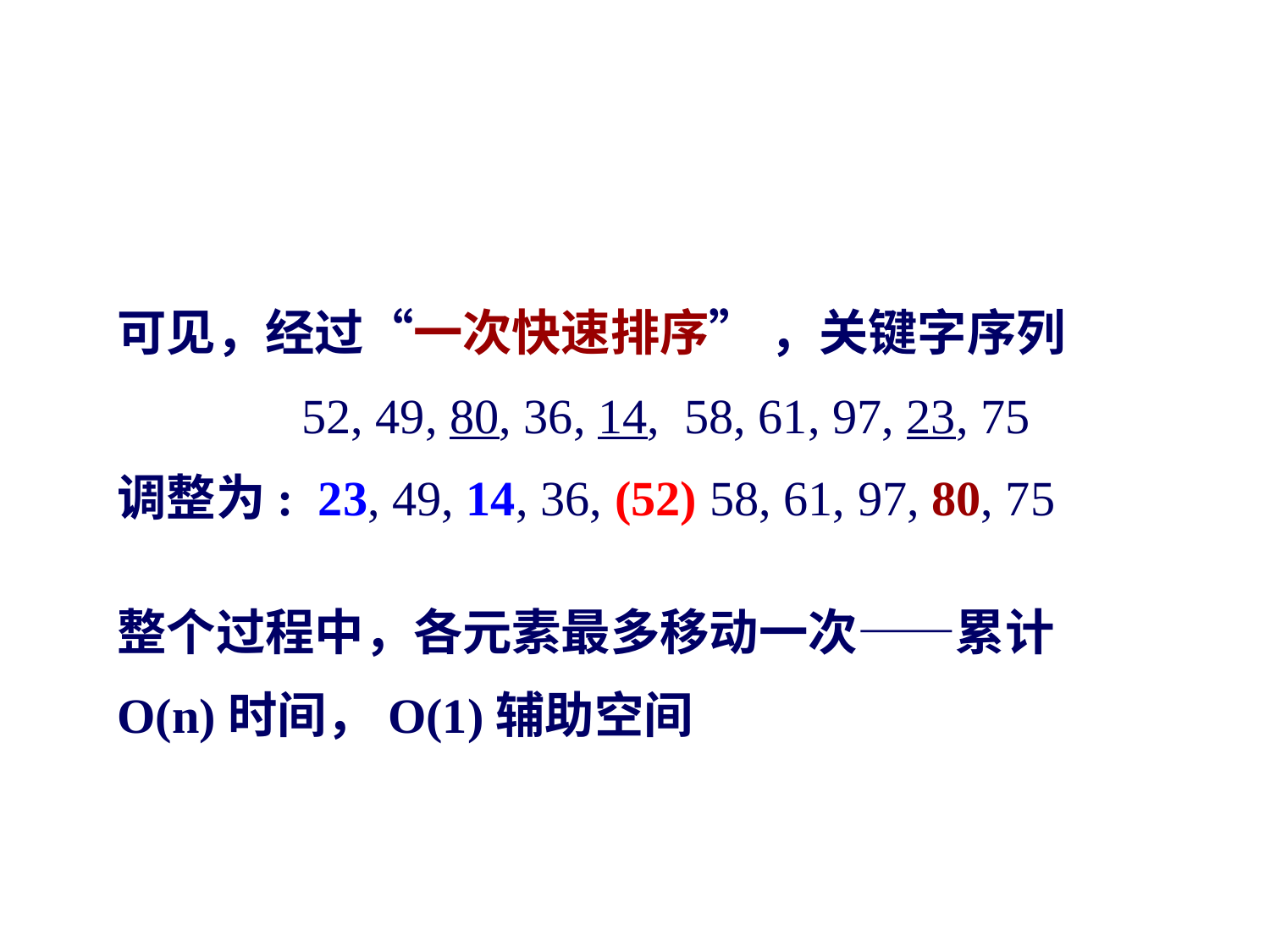

可见，经过“一次快速排序” ，关键字序列
               52, 49, 80, 36, 14,  58, 61, 97, 23, 75
调整为:  23, 49, 14, 36, (52) 58, 61, 97, 80, 75
整个过程中，各元素最多移动一次——累计O(n)时间，O(1)辅助空间